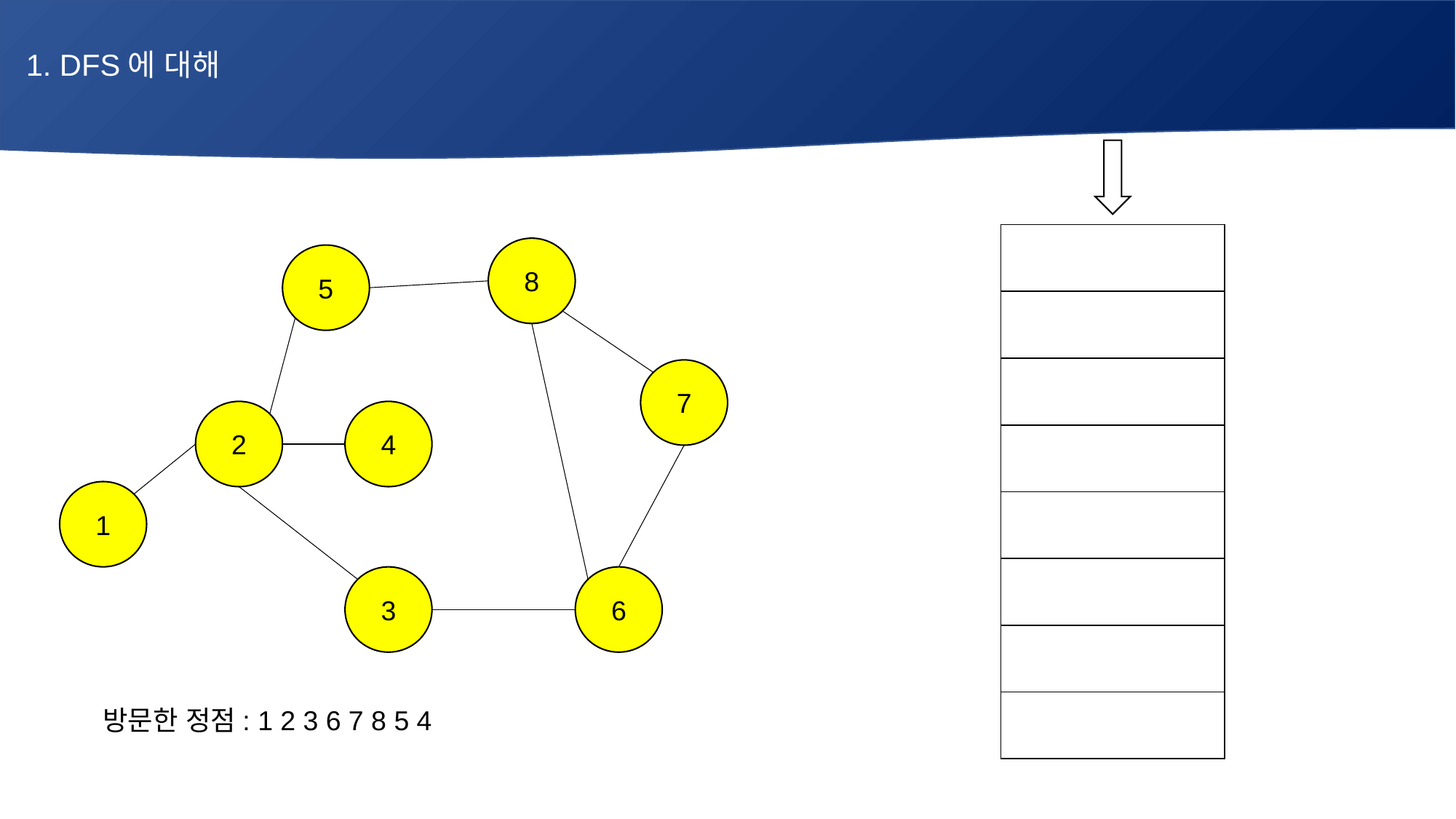

1. DFS에 대해
# 매주 1 과제 LV2

|  |
| --- |
|  |
|  |
|  |
|  |
|  |
|  |
|  |
8
5
7
2
4
1
3
6
방문한 정점: 1 2 3 6 7 8 5 4